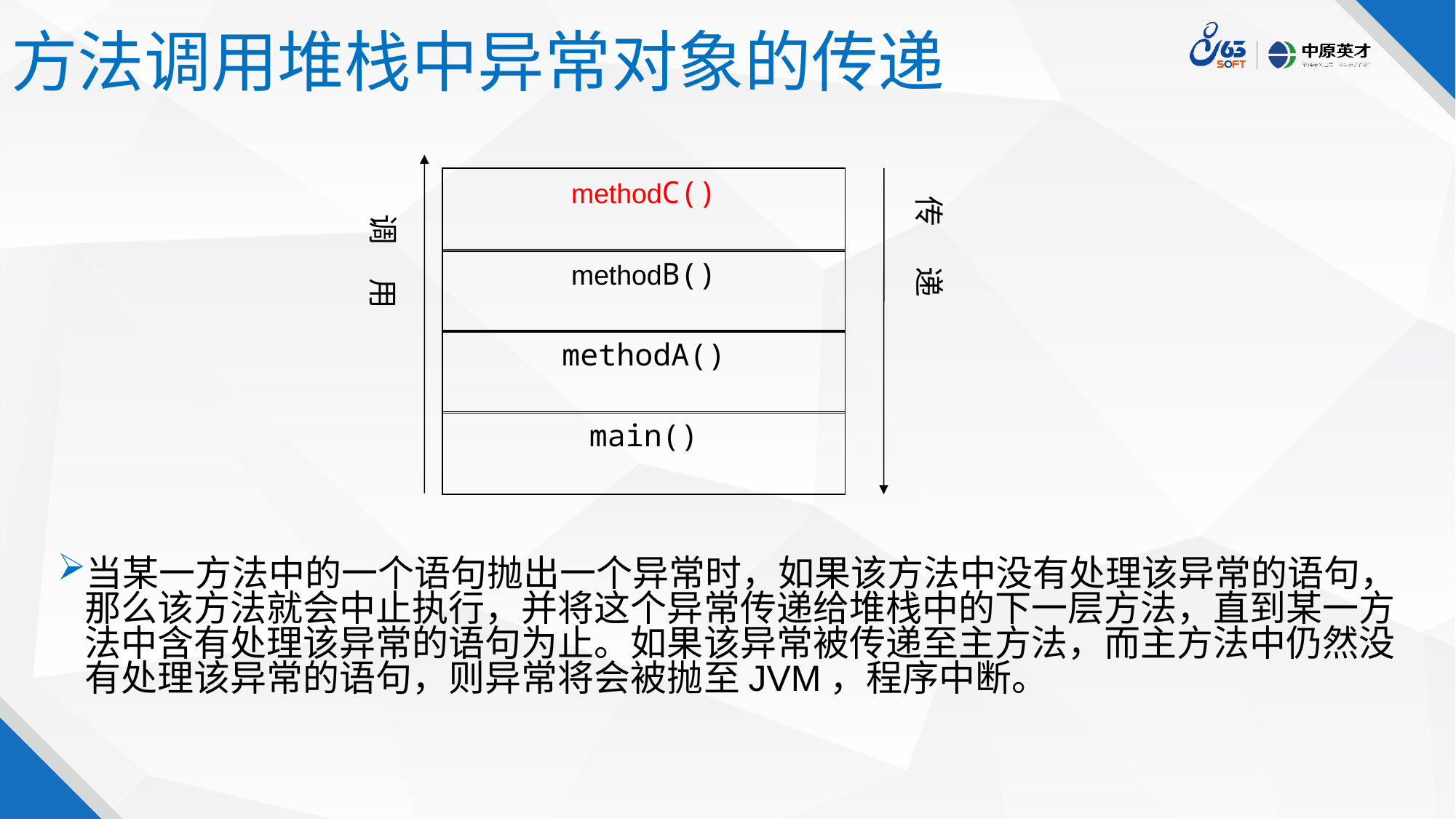

# 方法调用堆栈中异常对象的传递

methodC()
methodB()

methodA()

main()

传      递

调     用
当某一方法中的一个语句抛出一个异常时，如果该方法中没有处理该异常的语句，那么该方法就会中止执行，并将这个异常传递给堆栈中的下一层方法，直到某一方法中含有处理该异常的语句为止。如果该异常被传递至主方法，而主方法中仍然没有处理该异常的语句，则异常将会被抛至JVM，程序中断。